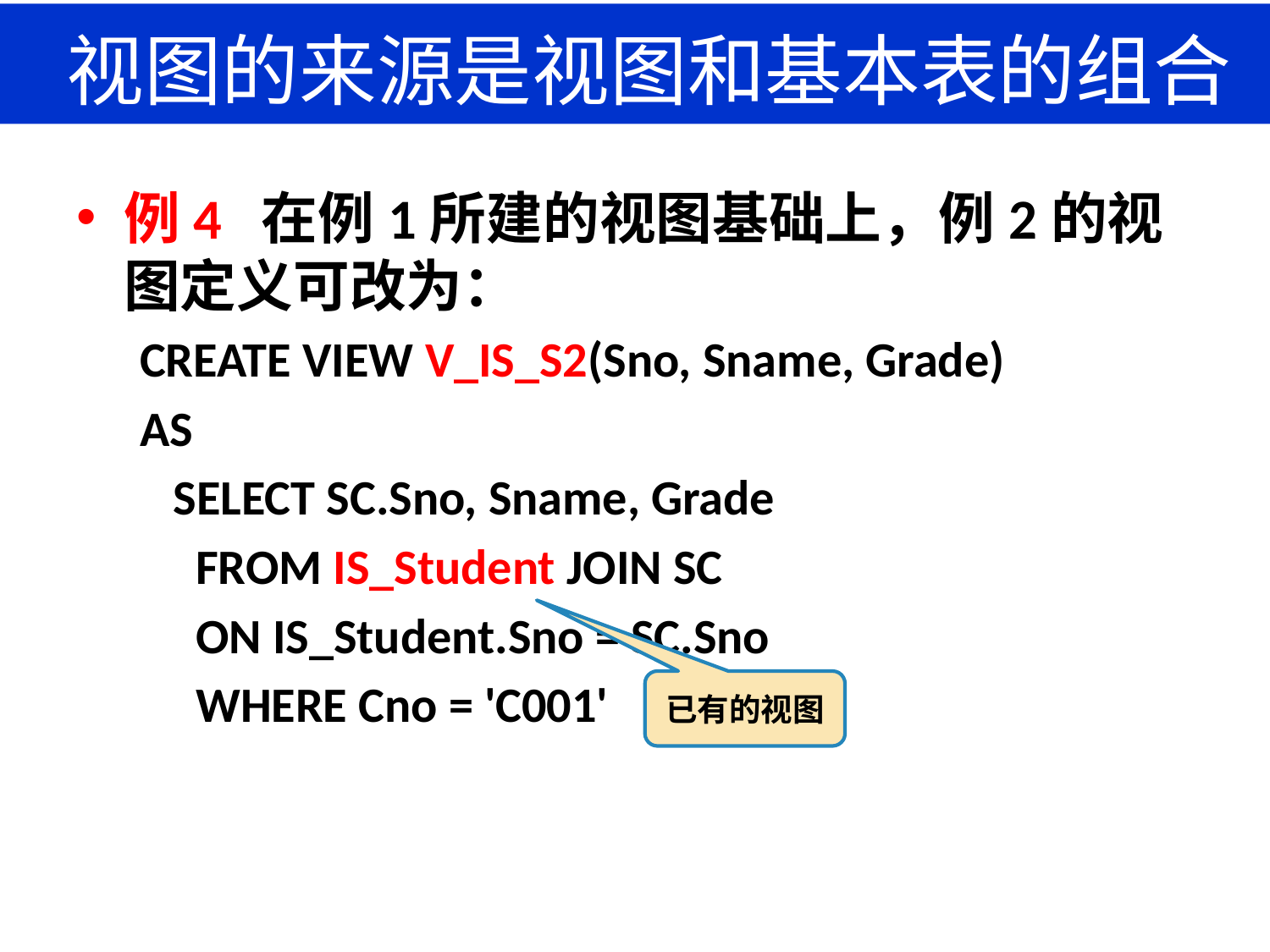

# 视图的来源是视图和基本表的组合
例4  在例1所建的视图基础上，例2的视图定义可改为：
CREATE VIEW V_IS_S2(Sno, Sname, Grade)
AS
   SELECT SC.Sno, Sname, Grade
     FROM IS_Student JOIN SC
     ON IS_Student.Sno = SC.Sno
     WHERE Cno = 'C001'
已有的视图